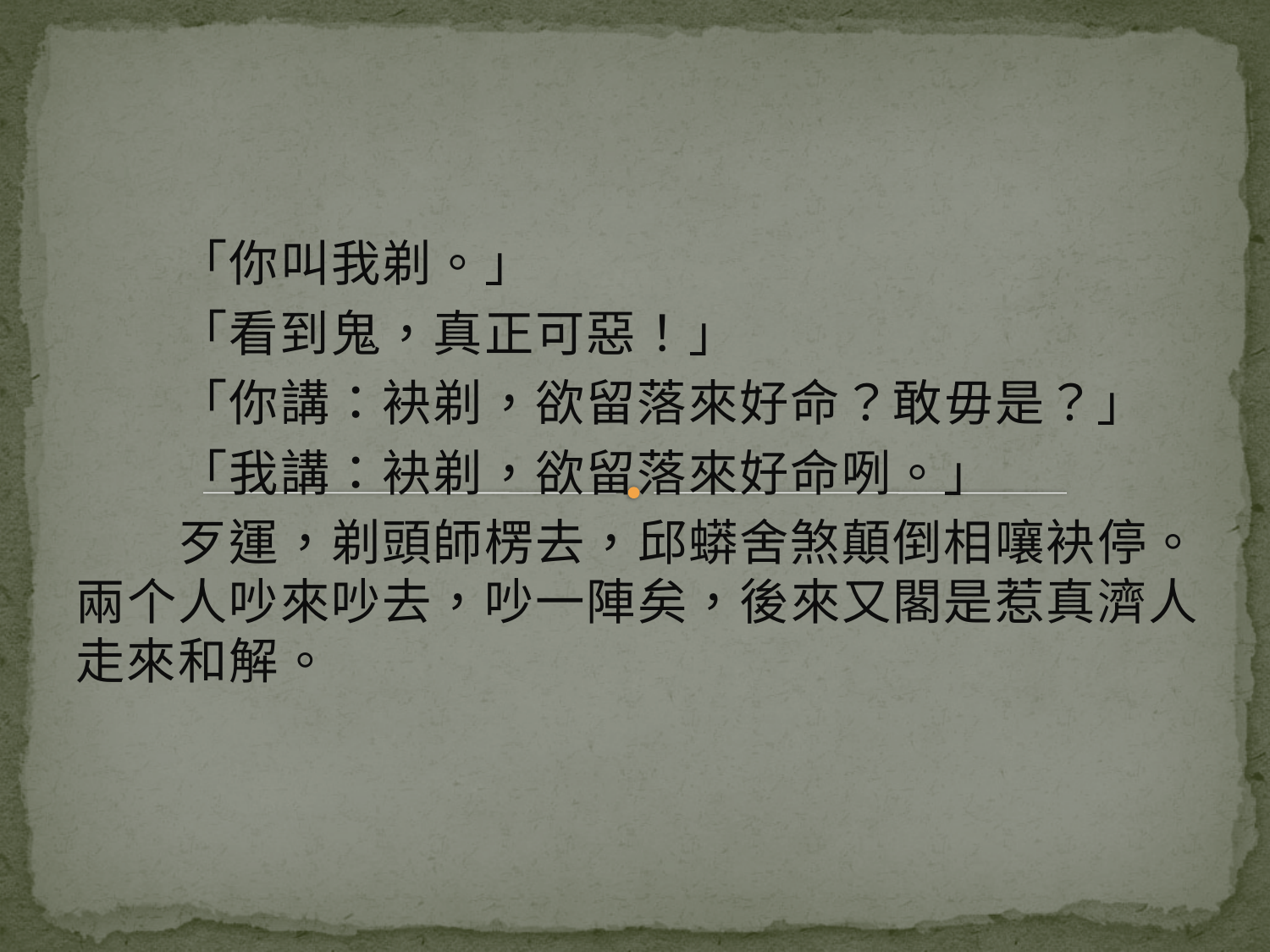

「你叫我剃。」
　　「看到鬼，真正可惡！」
　　「你講：袂剃，欲留落來好命？敢毋是？」
　　「我講：袂剃，欲留落來好命咧。」
　　歹運，剃頭師楞去，邱蟒舍煞顛倒相嚷袂停。兩个人吵來吵去，吵一陣矣，後來又閣是惹真濟人走來和解。